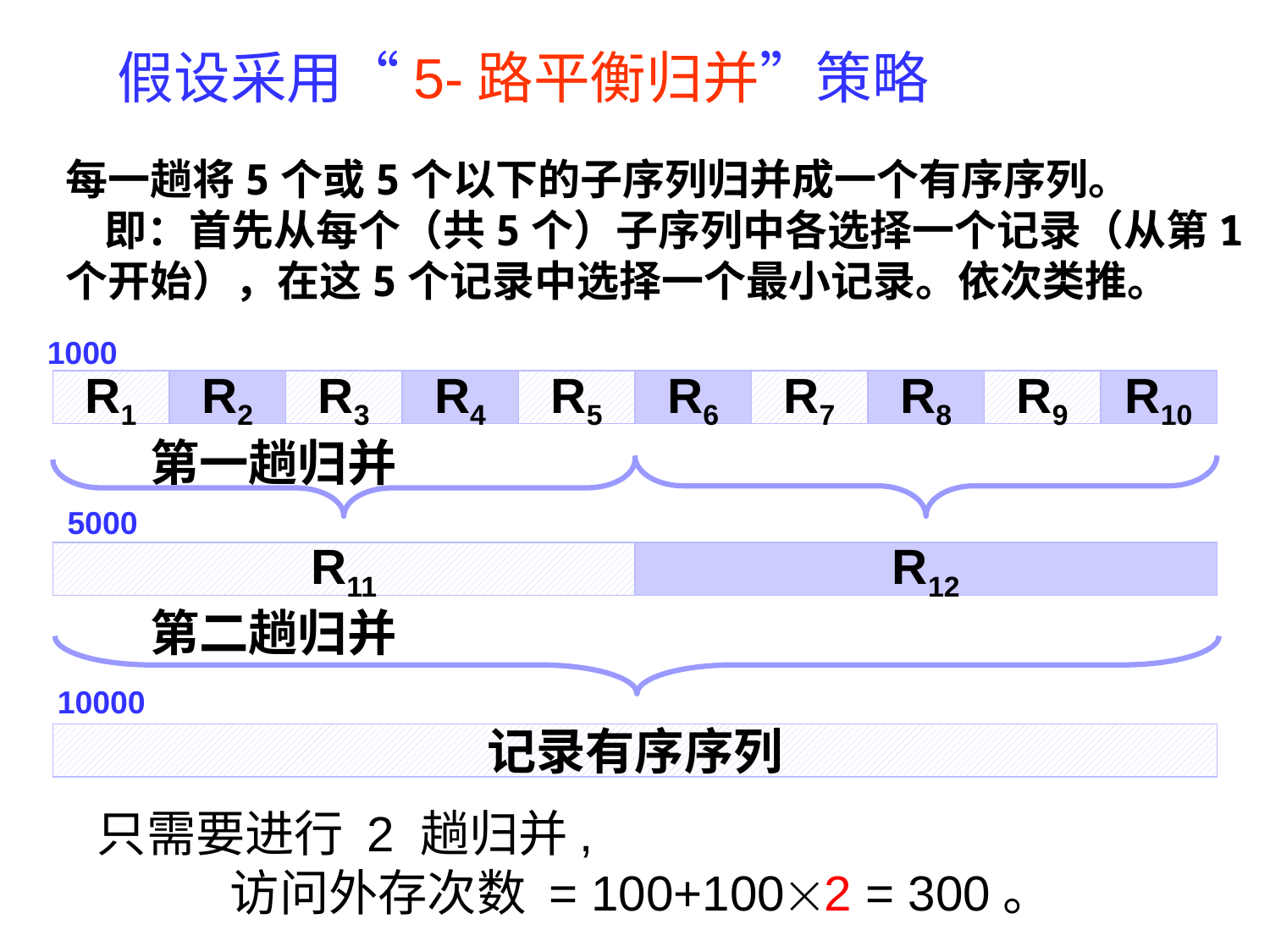

假设采用“5-路平衡归并”策略

每一趟将5个或5个以下的子序列归并成一个有序序列。
   即：首先从每个（共5个）子序列中各选择一个记录（从第1个开始），在这5个记录中选择一个最小记录。依次类推。

1000
R1
R2
R3
R4
R5
R6
R7
R8
R9
R10
第一趟归并
5000
R11
R12
第二趟归并
10000
记录有序序列
只需要进行 2 趟归并,
           访问外存次数 = 100+100×2 = 300。